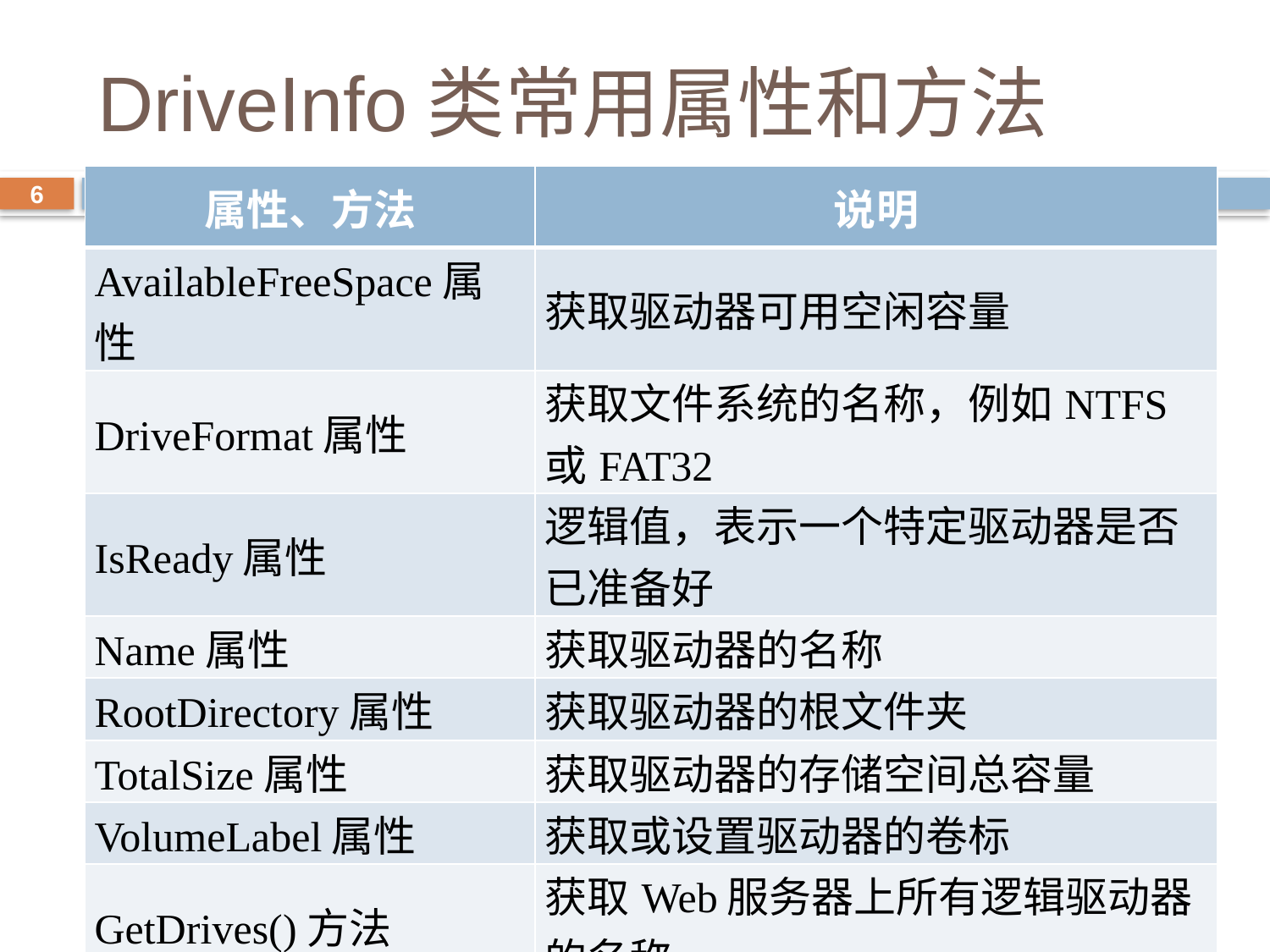

# DriveInfo类常用属性和方法
| 属性、方法 | 说明 |
| --- | --- |
| AvailableFreeSpace属性 | 获取驱动器可用空闲容量 |
| DriveFormat属性 | 获取文件系统的名称，例如NTFS或FAT32 |
| IsReady属性 | 逻辑值，表示一个特定驱动器是否已准备好 |
| Name属性 | 获取驱动器的名称 |
| RootDirectory属性 | 获取驱动器的根文件夹 |
| TotalSize属性 | 获取驱动器的存储空间总容量 |
| VolumeLabel属性 | 获取或设置驱动器的卷标 |
| GetDrives()方法 | 获取Web服务器上所有逻辑驱动器的名称 |
6